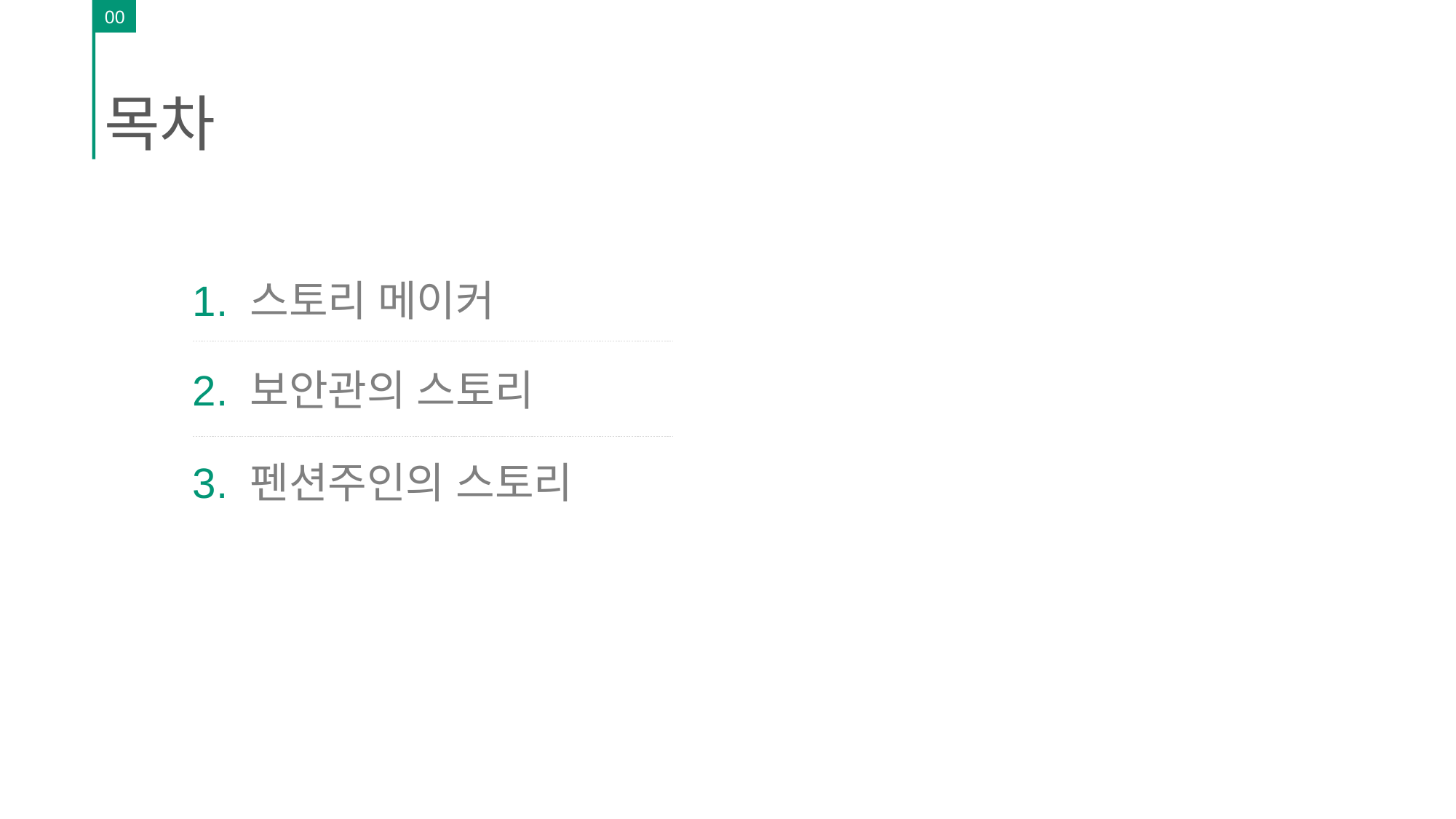

00

목차
1. 스토리 메이커
2. 보안관의 스토리
3. 펜션주인의 스토리